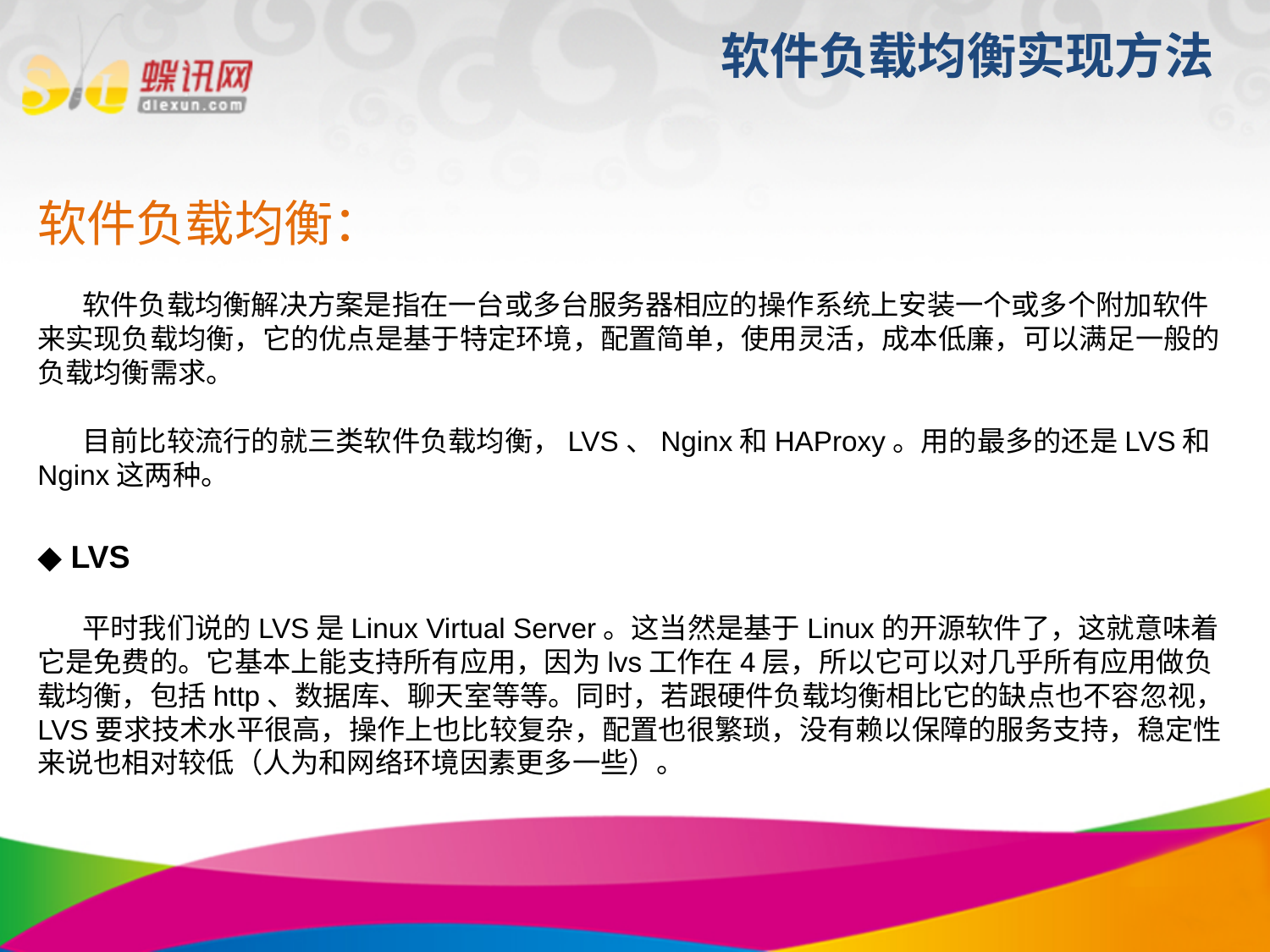

# 软件负载均衡实现方法
软件负载均衡：

      软件负载均衡解决方案是指在一台或多台服务器相应的操作系统上安装一个或多个附加软件来实现负载均衡，它的优点是基于特定环境，配置简单，使用灵活，成本低廉，可以满足一般的负载均衡需求。

      目前比较流行的就三类软件负载均衡，LVS、Nginx和HAProxy。用的最多的还是LVS和Nginx这两种。

◆ LVS

      平时我们说的LVS是Linux Virtual Server。这当然是基于Linux的开源软件了，这就意味着它是免费的。它基本上能支持所有应用，因为lvs工作在4层，所以它可以对几乎所有应用做负载均衡，包括http、数据库、聊天室等等。同时，若跟硬件负载均衡相比它的缺点也不容忽视，LVS要求技术水平很高，操作上也比较复杂，配置也很繁琐，没有赖以保障的服务支持，稳定性来说也相对较低（人为和网络环境因素更多一些）。